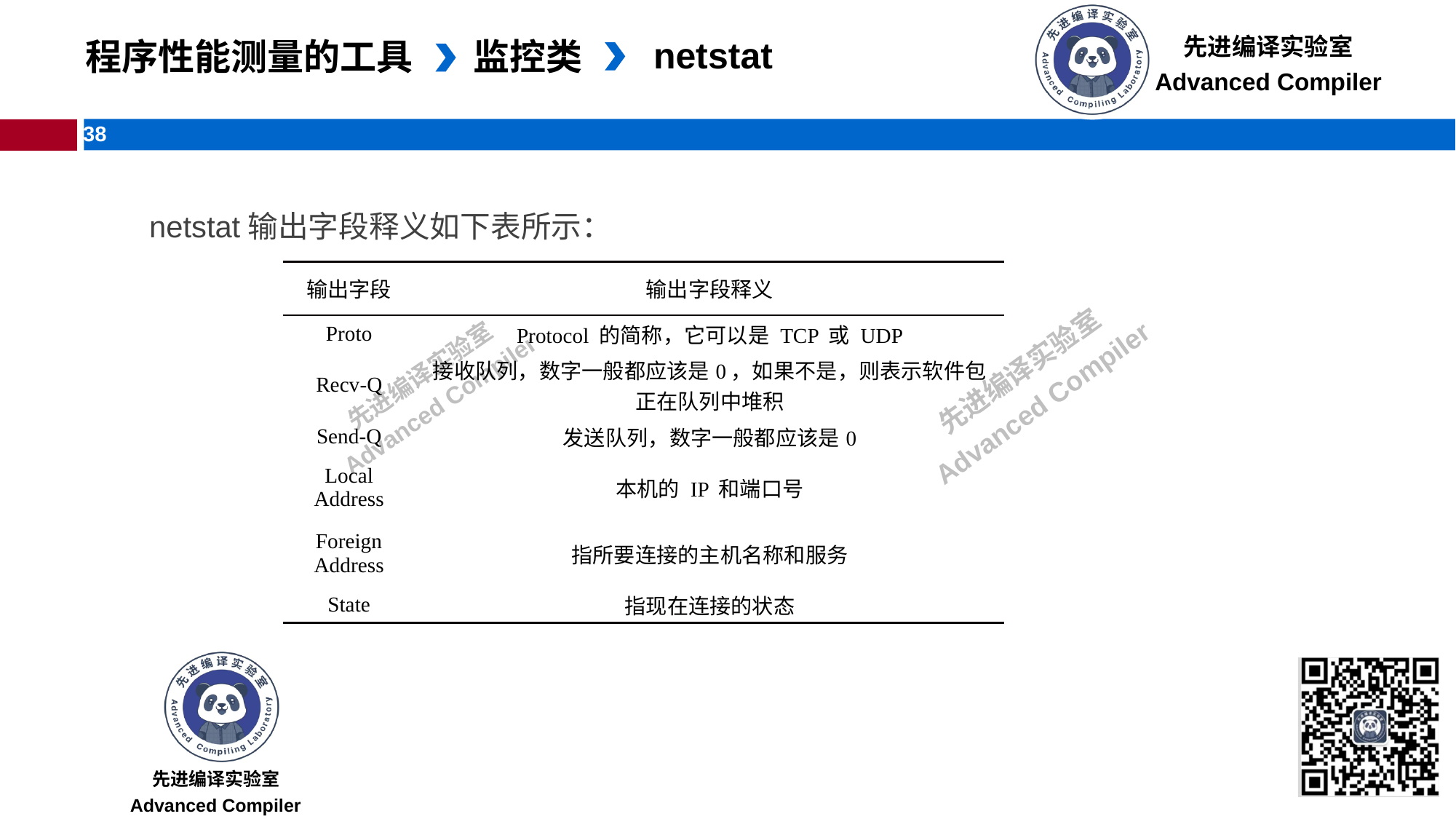

netstat
 程序性能测量的工具
监控类

netstat输出字段释义如下表所示：
| 输出字段 | 输出字段释义 |
| --- | --- |
| Proto | Protocol 的简称，它可以是 TCP 或 UDP |
| Recv-Q | 接收队列，数字一般都应该是0，如果不是，则表示软件包正在队列中堆积 |
| Send-Q | 发送队列，数字一般都应该是0 |
| Local Address | 本机的 IP 和端口号 |
| Foreign Address | 指所要连接的主机名称和服务 |
| State | 指现在连接的状态 |